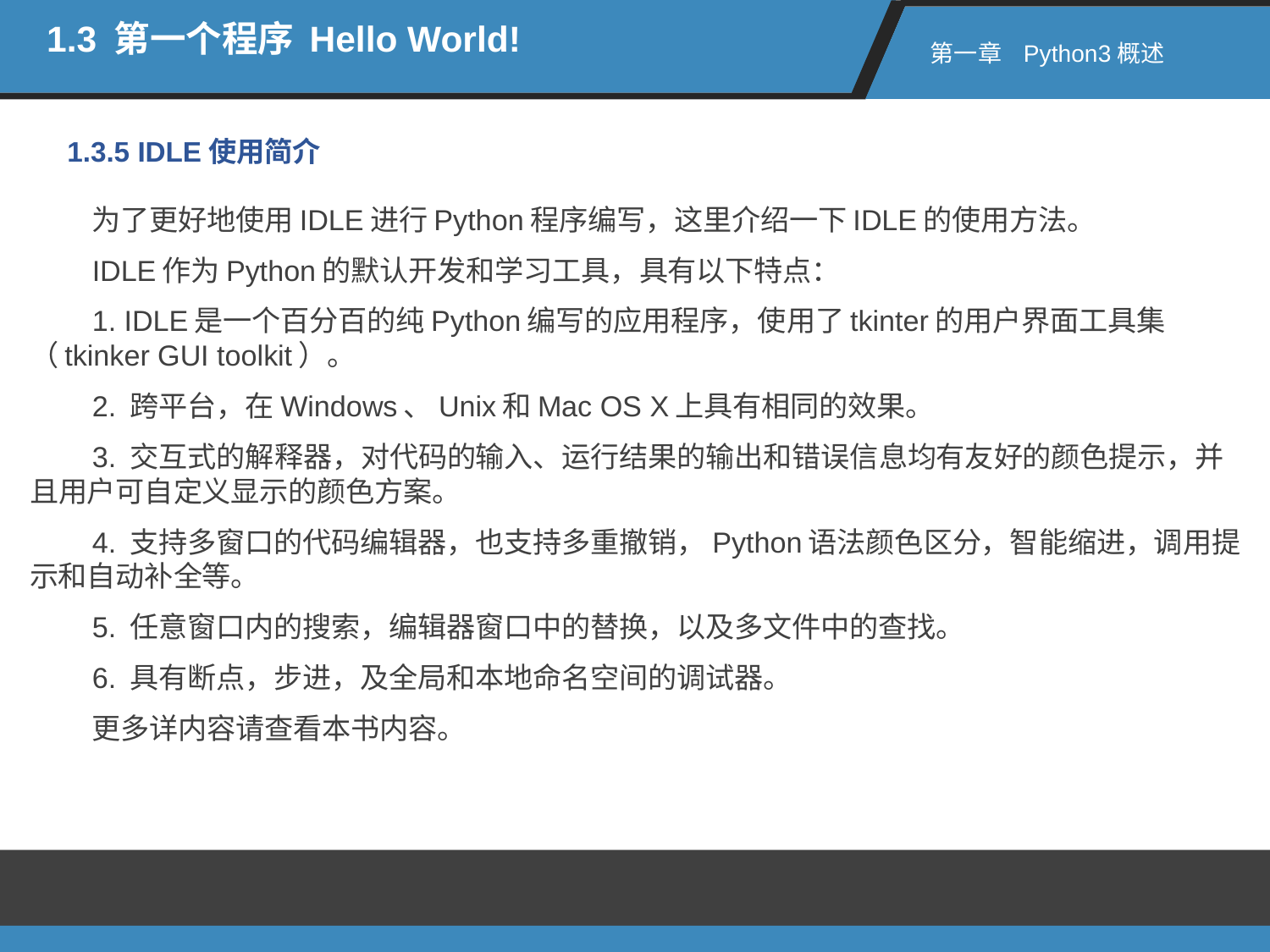

1.3 第一个程序 Hello World!
第一章   Python3概述
1.3.5 IDLE使用简介
为了更好地使用IDLE进行Python程序编写，这里介绍一下IDLE的使用方法。
IDLE作为Python的默认开发和学习工具，具有以下特点：
1. IDLE是一个百分百的纯Python编写的应用程序，使用了tkinter的用户界面工具集（tkinker GUI toolkit）。
2. 跨平台，在Windows、Unix和Mac OS X上具有相同的效果。
3. 交互式的解释器，对代码的输入、运行结果的输出和错误信息均有友好的颜色提示，并且用户可自定义显示的颜色方案。
4. 支持多窗口的代码编辑器，也支持多重撤销，Python语法颜色区分，智能缩进，调用提示和自动补全等。
5. 任意窗口内的搜索，编辑器窗口中的替换，以及多文件中的查找。
6. 具有断点，步进，及全局和本地命名空间的调试器。
更多详内容请查看本书内容。